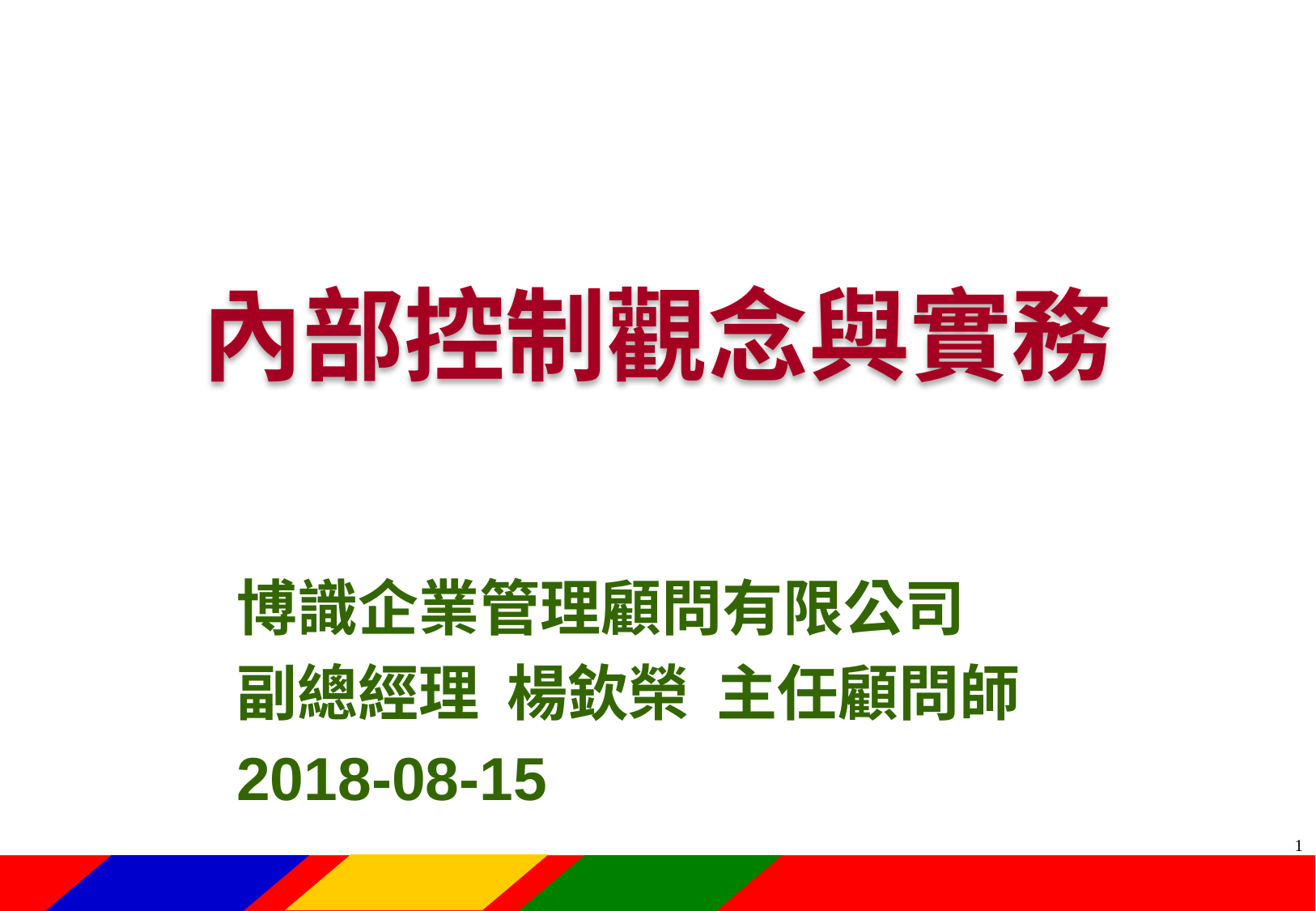

內部控制觀念與實務
博識企業管理顧問有限公司
副總經理  楊欽榮  主任顧問師
2018-08-15
1